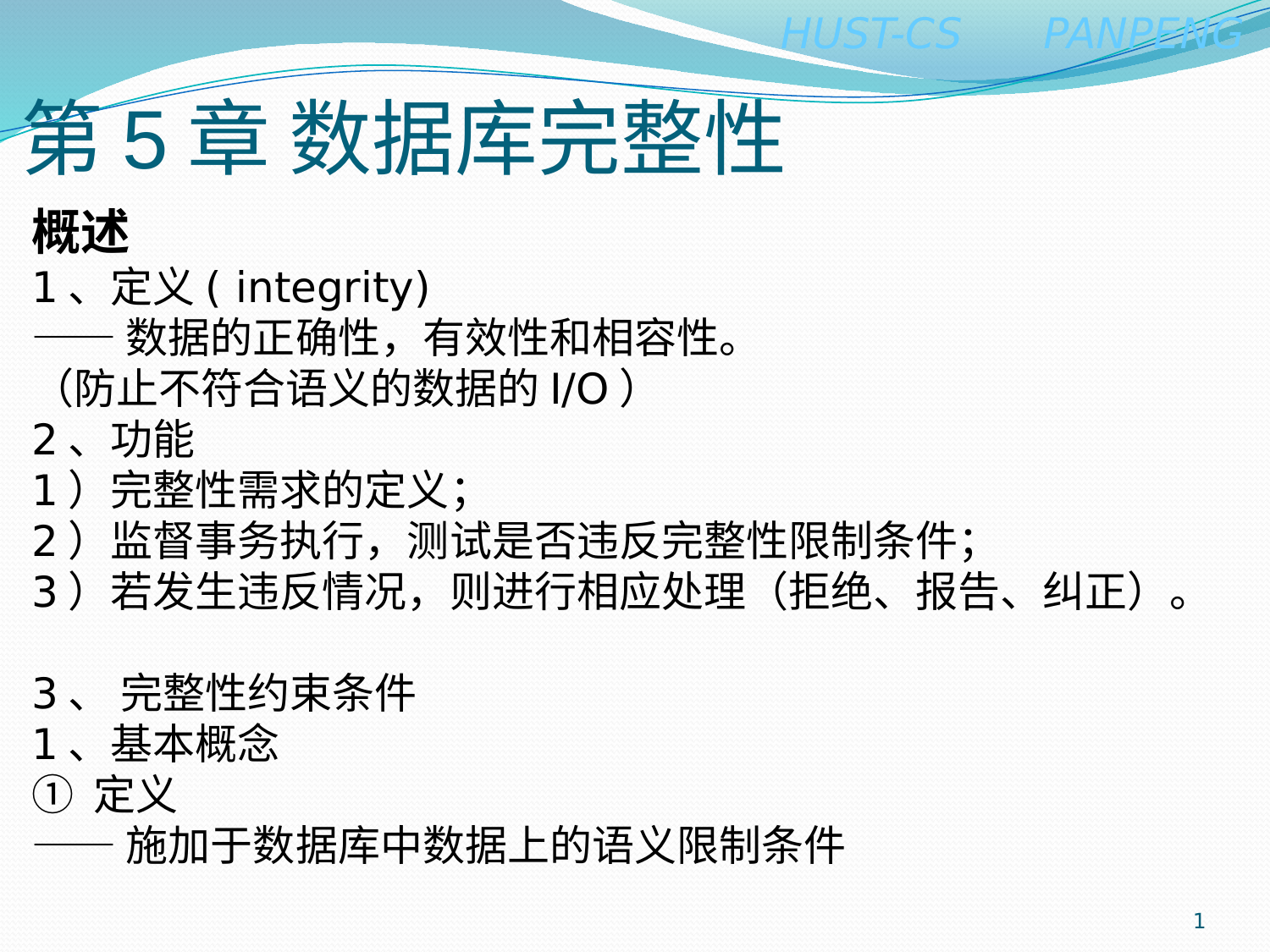

# 第5章 数据库完整性
概述
1、定义( integrity)
——数据的正确性，有效性和相容性。
（防止不符合语义的数据的I/O）
2、功能
1）完整性需求的定义；
2）监督事务执行，测试是否违反完整性限制条件；
3）若发生违反情况，则进行相应处理（拒绝、报告、纠正）。

3、 完整性约束条件
1、基本概念
① 定义
——施加于数据库中数据上的语义限制条件
1